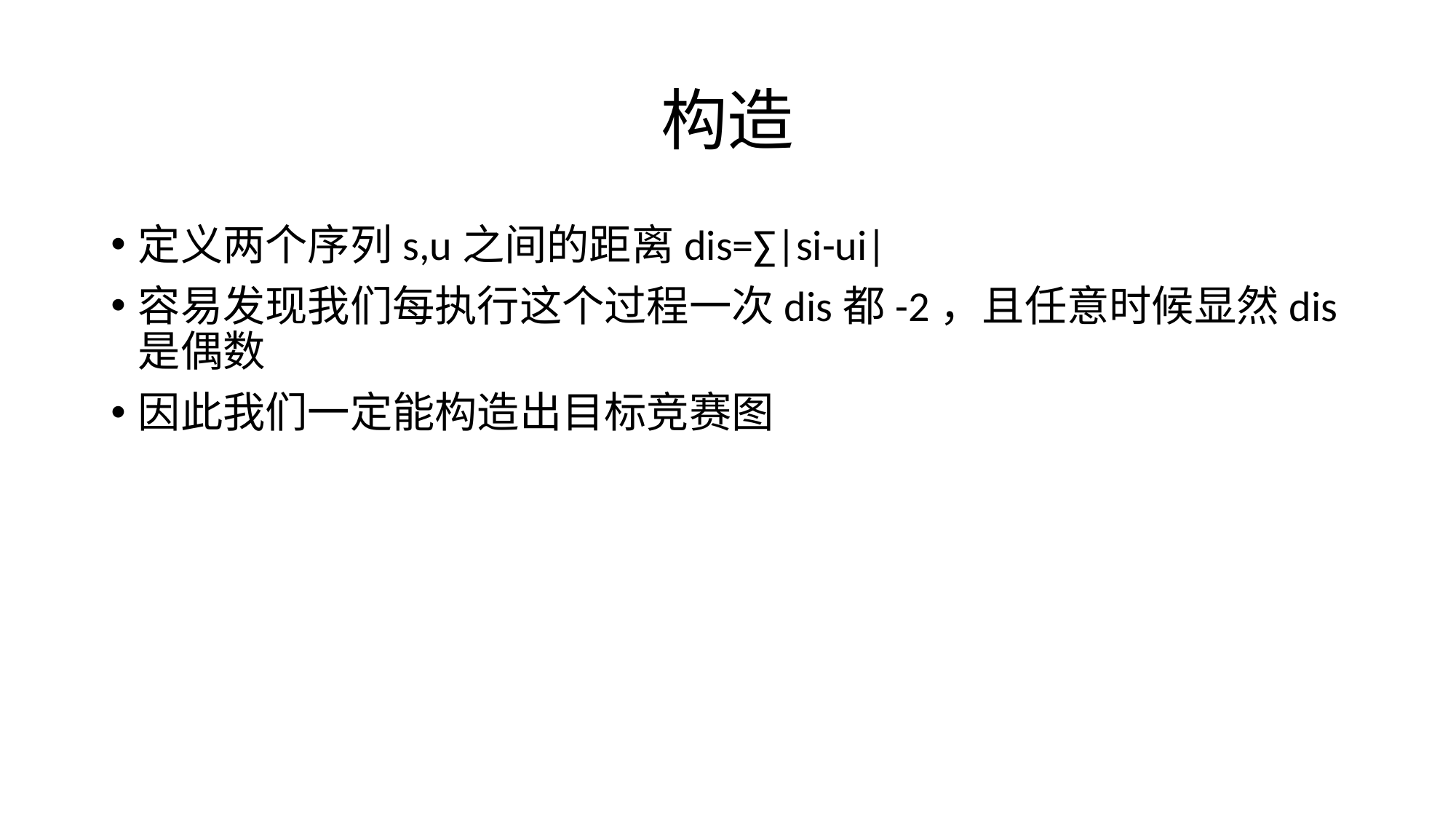

# 构造
定义两个序列s,u之间的距离dis=∑|si-ui|
容易发现我们每执行这个过程一次dis都-2，且任意时候显然dis是偶数
因此我们一定能构造出目标竞赛图